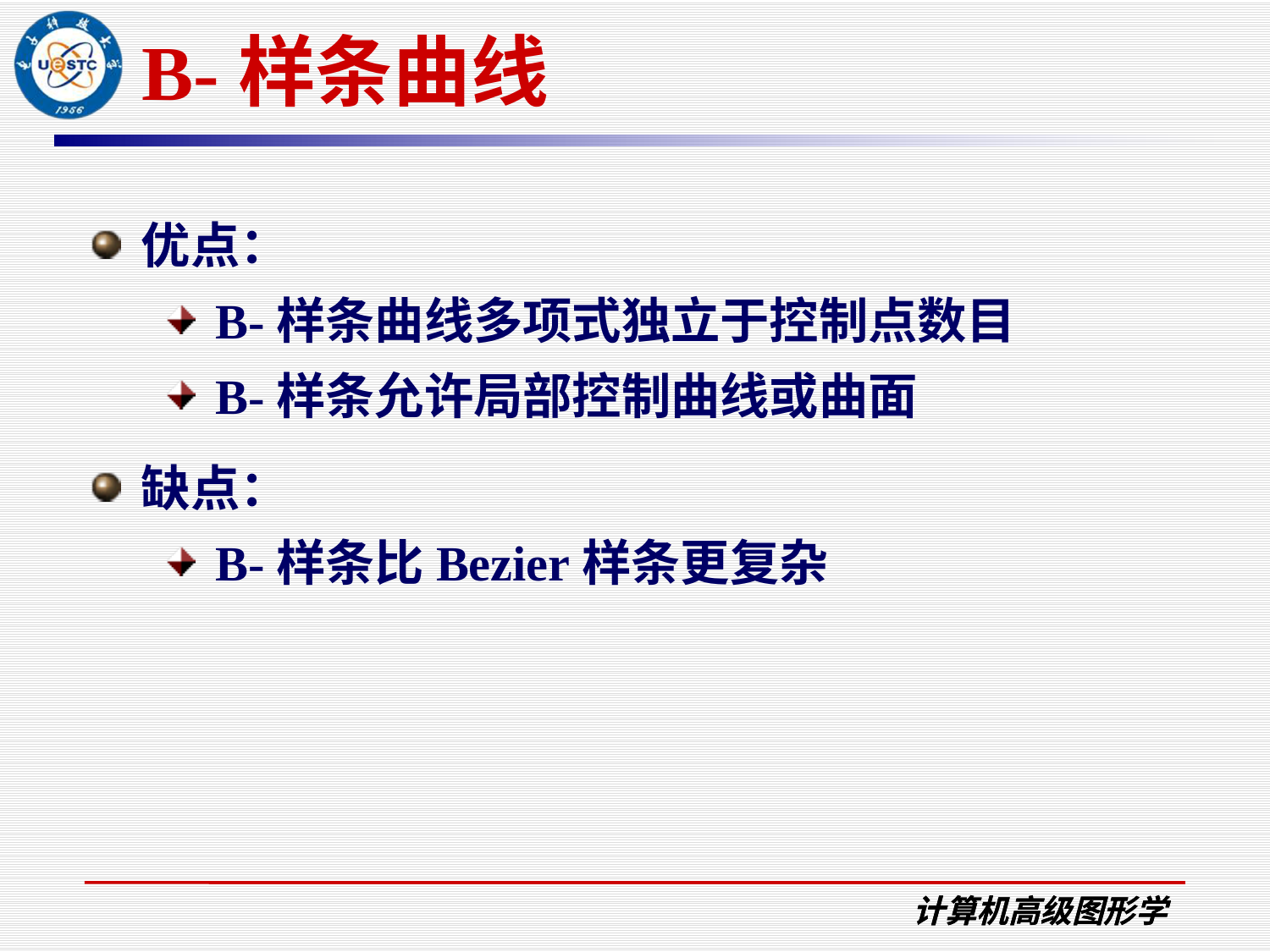

# B-样条曲线
优点：
B-样条曲线多项式独立于控制点数目
B-样条允许局部控制曲线或曲面
缺点：
B-样条比Bezier样条更复杂